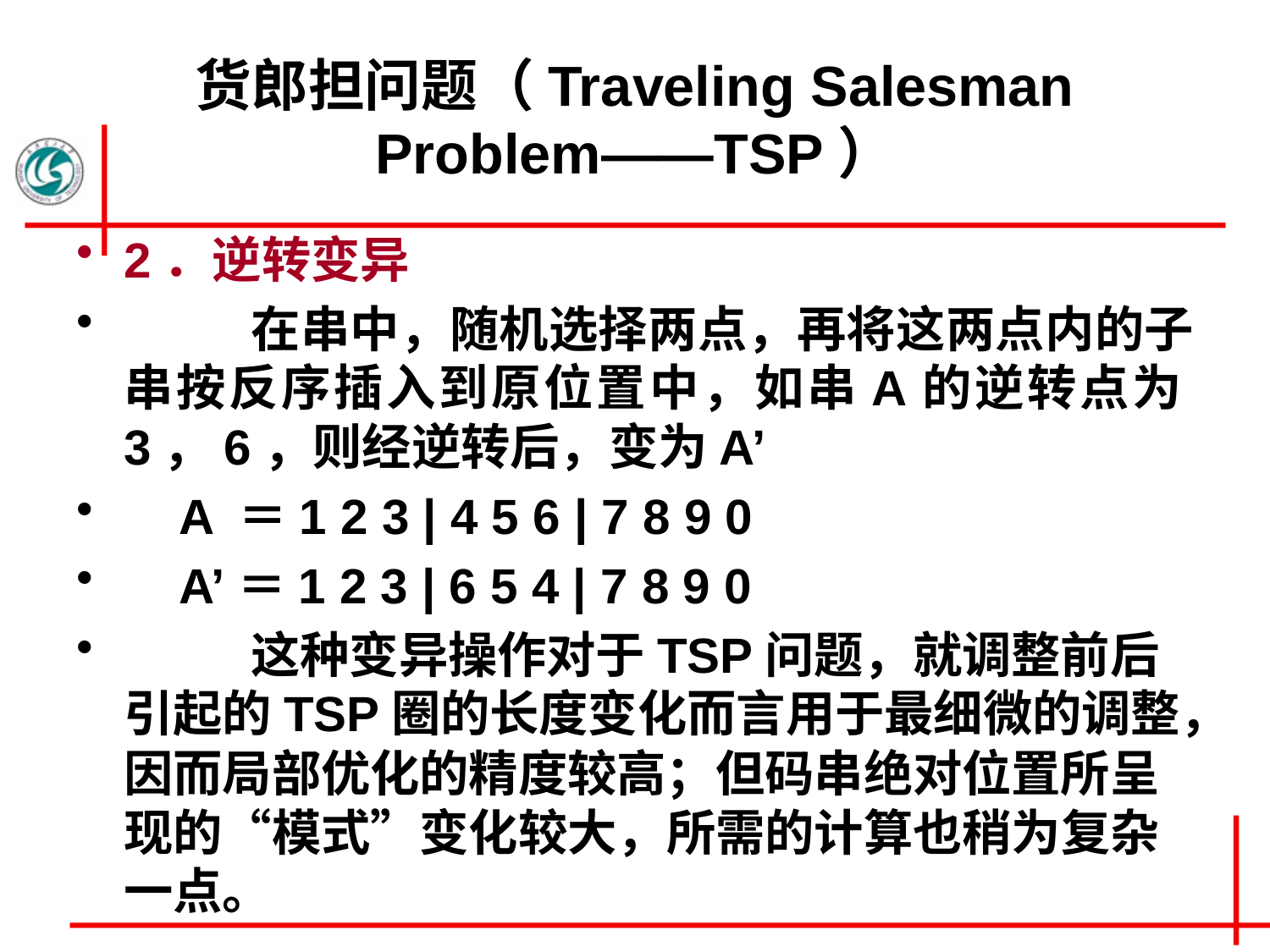

# 货郎担问题（Traveling Salesman Problem——TSP）
2．逆转变异
	在串中，随机选择两点，再将这两点内的子串按反序插入到原位置中，如串A的逆转点为3，6，则经逆转后，变为A’
    A ＝1 2 3 | 4 5 6 | 7 8 9 0
    A’＝1 2 3 | 6 5 4 | 7 8 9 0
	这种变异操作对于TSP问题，就调整前后引起的TSP圈的长度变化而言用于最细微的调整，因而局部优化的精度较高；但码串绝对位置所呈现的“模式”变化较大，所需的计算也稍为复杂一点。